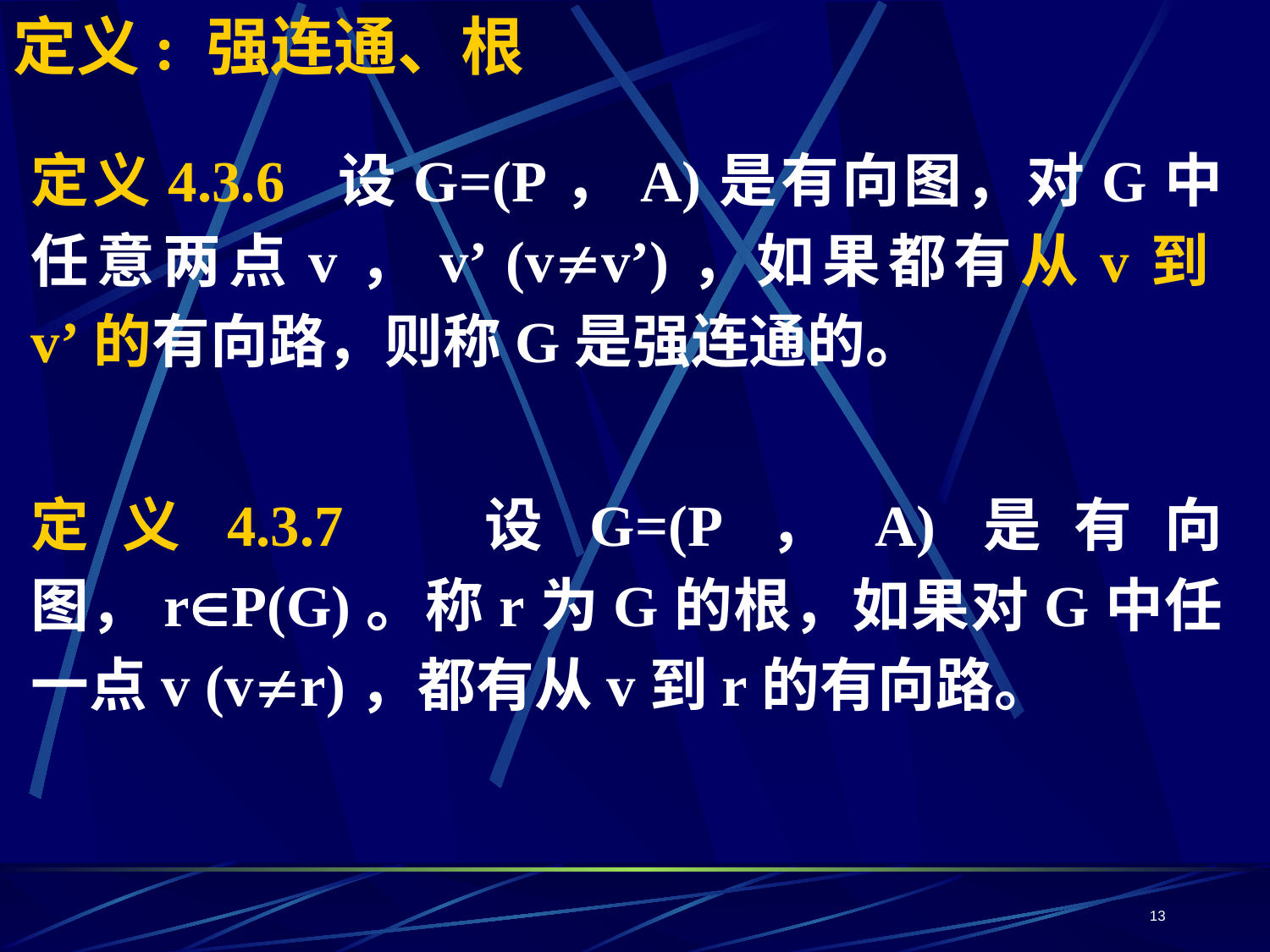

# 定义: 强连通、根
定义4.3.6  设G=(P，A)是有向图，对G中任意两点v，v’ (v≠v’)，如果都有从v到v’的有向路，则称G是强连通的。

定义4.3.7  设G=(P，A)是有向图，r∈P(G)。称r为G的根，如果对G中任一点v (v≠r)，都有从v到r的有向路。
13